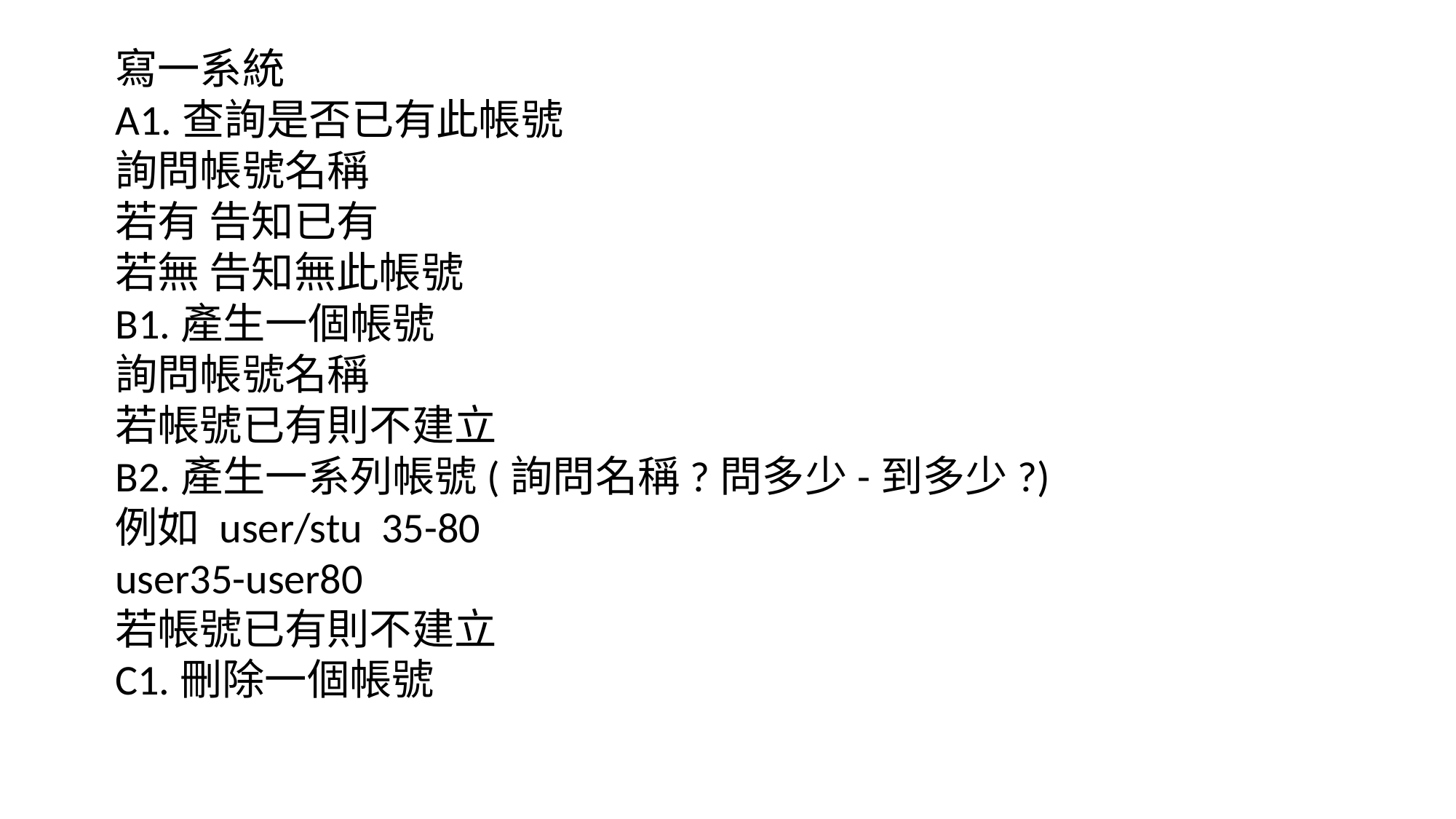

寫一系統
A1.查詢是否已有此帳號
詢問帳號名稱
若有 告知已有
若無 告知無此帳號
B1.產生一個帳號
詢問帳號名稱
若帳號已有則不建立
B2.產生一系列帳號(詢問名稱?問多少-到多少?)
例如 user/stu  35-80
user35-user80
若帳號已有則不建立
C1.刪除一個帳號